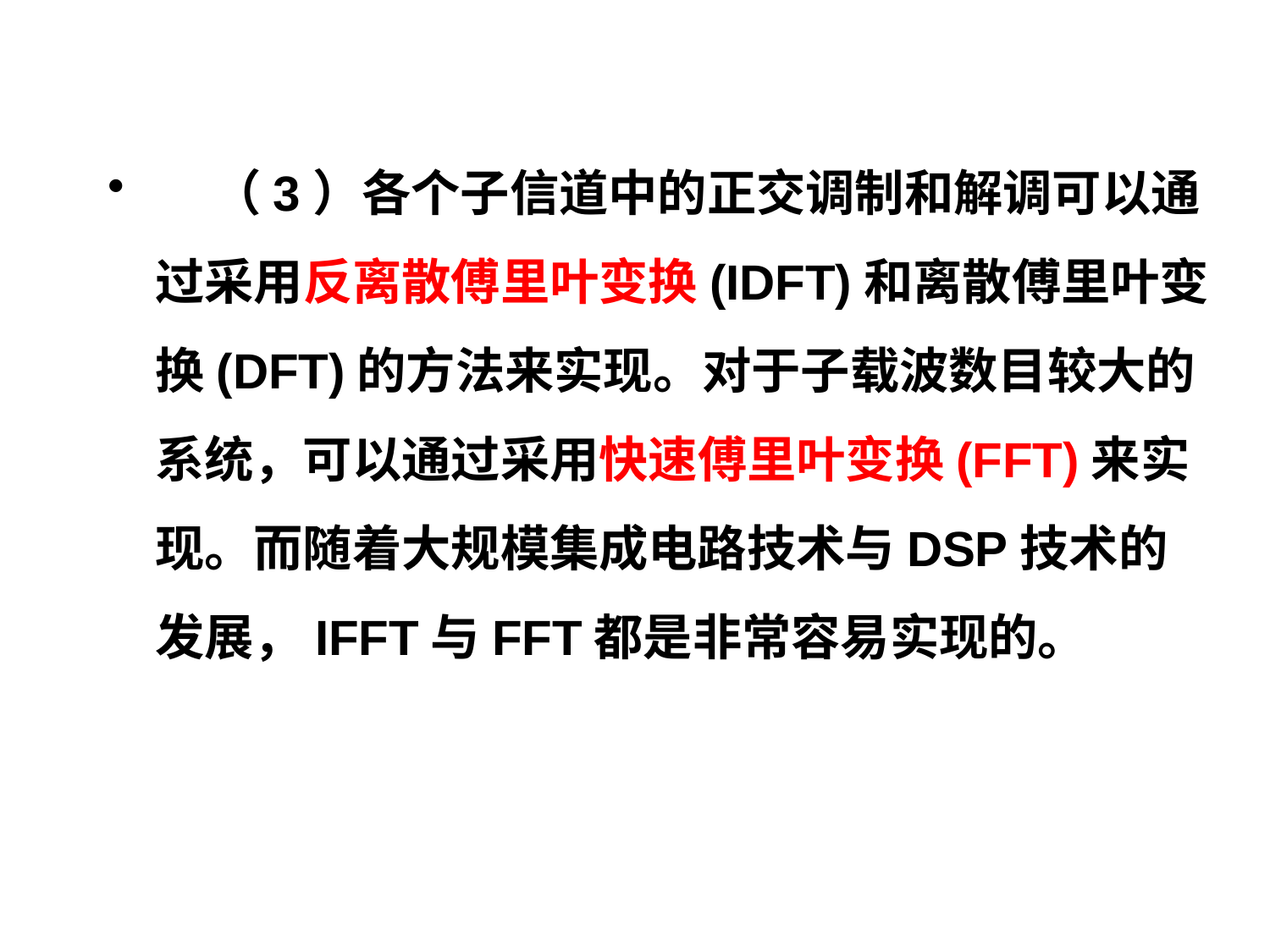

（3）各个子信道中的正交调制和解调可以通过采用反离散傅里叶变换(IDFT)和离散傅里叶变换(DFT)的方法来实现。对于子载波数目较大的系统，可以通过采用快速傅里叶变换(FFT)来实现。而随着大规模集成电路技术与DSP技术的发展，IFFT与FFT都是非常容易实现的。